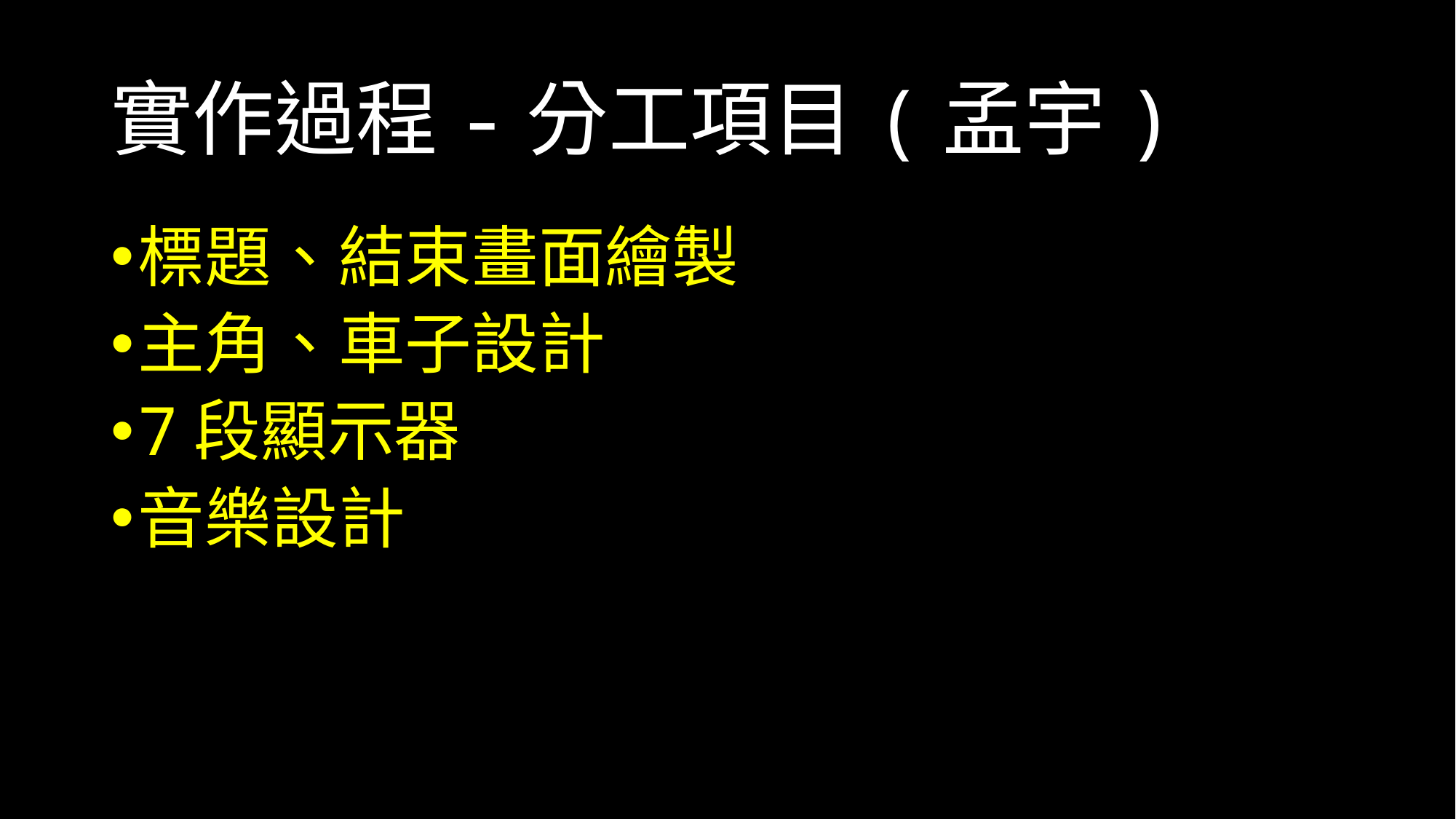

# 實作過程-分工項目(孟宇)
標題、結束畫面繪製
主角、車子設計
7段顯示器
音樂設計